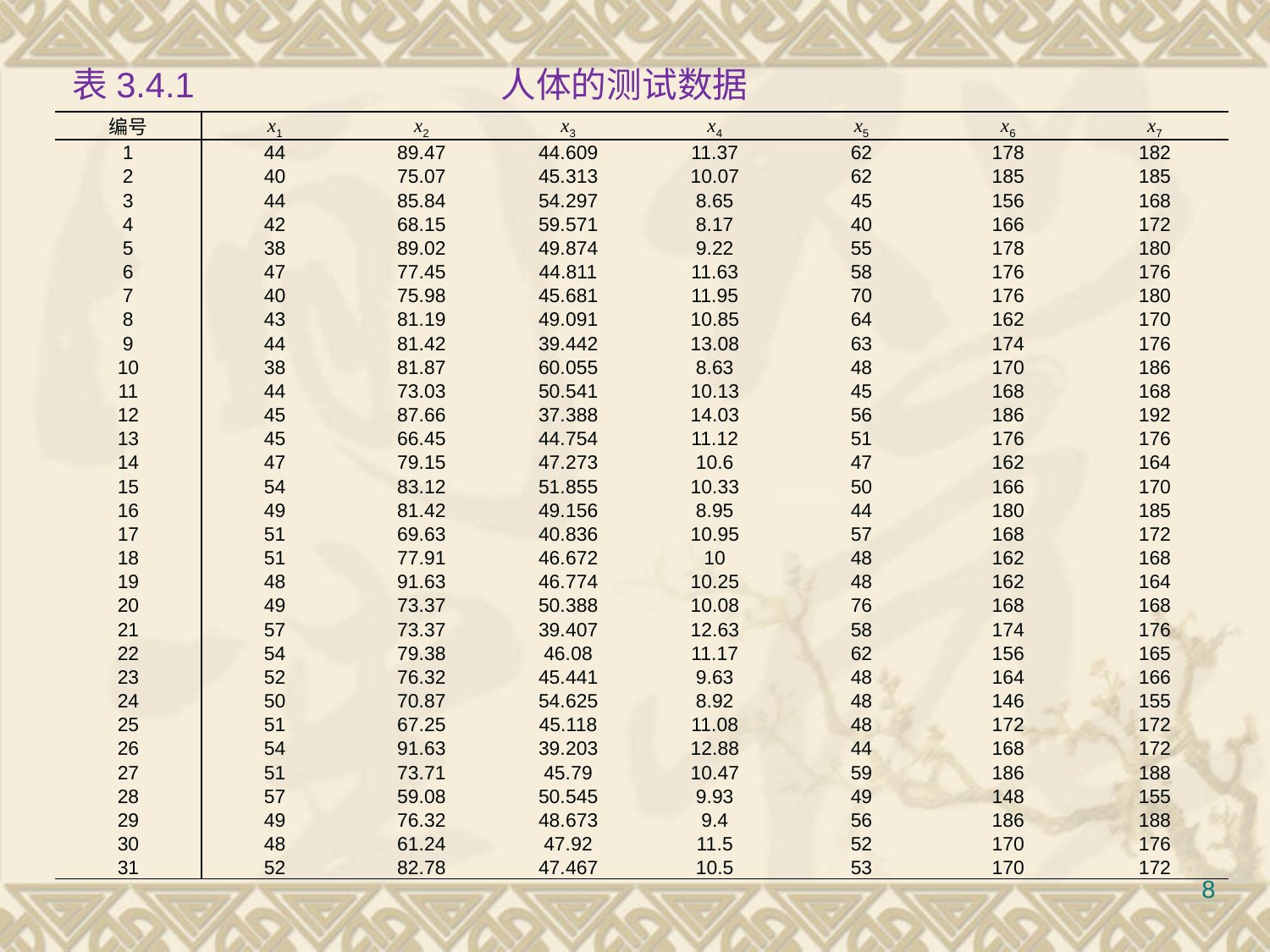

表3.4.1			    人体的测试数据
| 编号 | x1 | x2 | x3 | x4 | x5 | x6 | x7 |
| --- | --- | --- | --- | --- | --- | --- | --- |
| 1 | 44 | 89.47 | 44.609 | 11.37 | 62 | 178 | 182 |
| 2 | 40 | 75.07 | 45.313 | 10.07 | 62 | 185 | 185 |
| 3 | 44 | 85.84 | 54.297 | 8.65 | 45 | 156 | 168 |
| 4 | 42 | 68.15 | 59.571 | 8.17 | 40 | 166 | 172 |
| 5 | 38 | 89.02 | 49.874 | 9.22 | 55 | 178 | 180 |
| 6 | 47 | 77.45 | 44.811 | 11.63 | 58 | 176 | 176 |
| 7 | 40 | 75.98 | 45.681 | 11.95 | 70 | 176 | 180 |
| 8 | 43 | 81.19 | 49.091 | 10.85 | 64 | 162 | 170 |
| 9 | 44 | 81.42 | 39.442 | 13.08 | 63 | 174 | 176 |
| 10 | 38 | 81.87 | 60.055 | 8.63 | 48 | 170 | 186 |
| 11 | 44 | 73.03 | 50.541 | 10.13 | 45 | 168 | 168 |
| 12 | 45 | 87.66 | 37.388 | 14.03 | 56 | 186 | 192 |
| 13 | 45 | 66.45 | 44.754 | 11.12 | 51 | 176 | 176 |
| 14 | 47 | 79.15 | 47.273 | 10.6 | 47 | 162 | 164 |
| 15 | 54 | 83.12 | 51.855 | 10.33 | 50 | 166 | 170 |
| 16 | 49 | 81.42 | 49.156 | 8.95 | 44 | 180 | 185 |
| 17 | 51 | 69.63 | 40.836 | 10.95 | 57 | 168 | 172 |
| 18 | 51 | 77.91 | 46.672 | 10 | 48 | 162 | 168 |
| 19 | 48 | 91.63 | 46.774 | 10.25 | 48 | 162 | 164 |
| 20 | 49 | 73.37 | 50.388 | 10.08 | 76 | 168 | 168 |
| 21 | 57 | 73.37 | 39.407 | 12.63 | 58 | 174 | 176 |
| 22 | 54 | 79.38 | 46.08 | 11.17 | 62 | 156 | 165 |
| 23 | 52 | 76.32 | 45.441 | 9.63 | 48 | 164 | 166 |
| 24 | 50 | 70.87 | 54.625 | 8.92 | 48 | 146 | 155 |
| 25 | 51 | 67.25 | 45.118 | 11.08 | 48 | 172 | 172 |
| 26 | 54 | 91.63 | 39.203 | 12.88 | 44 | 168 | 172 |
| 27 | 51 | 73.71 | 45.79 | 10.47 | 59 | 186 | 188 |
| 28 | 57 | 59.08 | 50.545 | 9.93 | 49 | 148 | 155 |
| 29 | 49 | 76.32 | 48.673 | 9.4 | 56 | 186 | 188 |
| 30 | 48 | 61.24 | 47.92 | 11.5 | 52 | 170 | 176 |
| 31 | 52 | 82.78 | 47.467 | 10.5 | 53 | 170 | 172 |
8